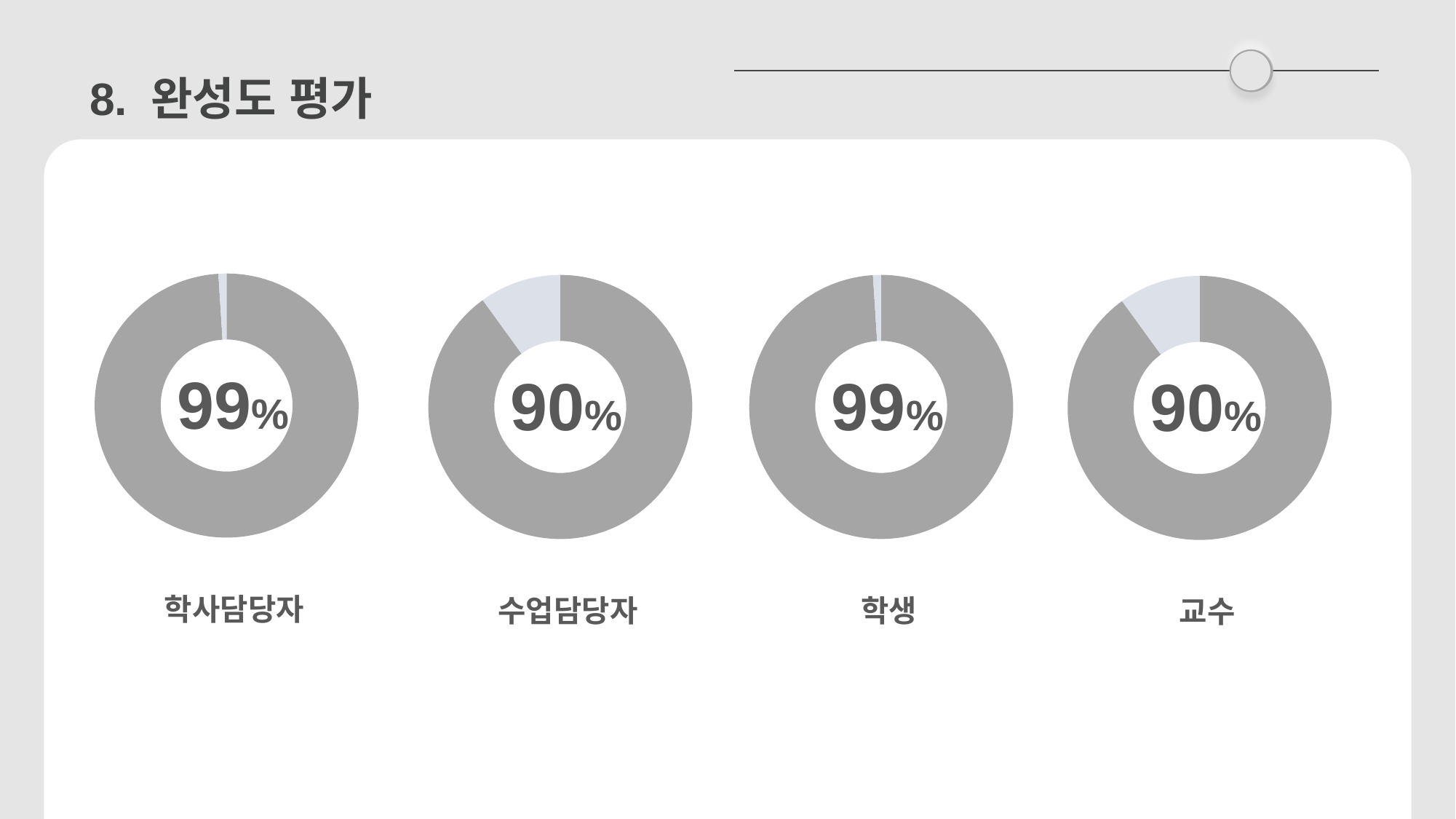

8. 완성도 평가

### Chart

| Category | 계열 1 |
|---|---|
| 항목 1 | 99.0 |
| 항목 2 | 1.0 |

### Chart

| Category | 계열 1 |
|---|---|
| 항목 1 | 99.0 |
| 항목 2 | 1.0 |

### Chart

| Category | 계열 1 |
|---|---|
| 항목 1 | 90.0 |
| 항목 2 | 10.0 |

### Chart

| Category | 계열 1 |
|---|---|
| 항목 1 | 90.0 |
| 항목 2 | 10.0 |
99%
99%
90%
90%
학사담당자
학생
수업담당자
교수